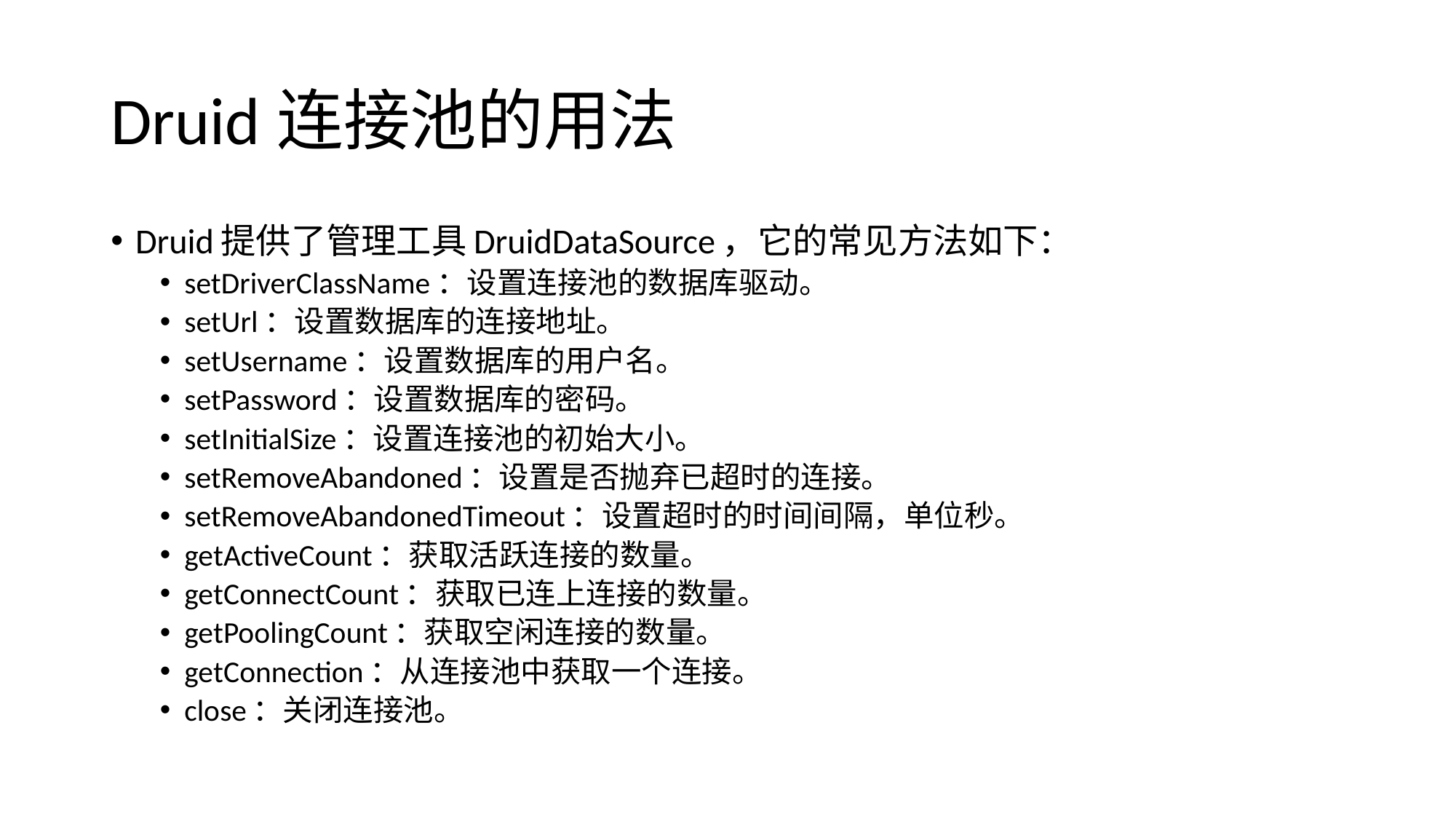

# Druid连接池的用法
Druid提供了管理工具DruidDataSource，它的常见方法如下：
setDriverClassName：设置连接池的数据库驱动。
setUrl：设置数据库的连接地址。
setUsername：设置数据库的用户名。
setPassword：设置数据库的密码。
setInitialSize：设置连接池的初始大小。
setRemoveAbandoned：设置是否抛弃已超时的连接。
setRemoveAbandonedTimeout：设置超时的时间间隔，单位秒。
getActiveCount：获取活跃连接的数量。
getConnectCount：获取已连上连接的数量。
getPoolingCount：获取空闲连接的数量。
getConnection：从连接池中获取一个连接。
close：关闭连接池。